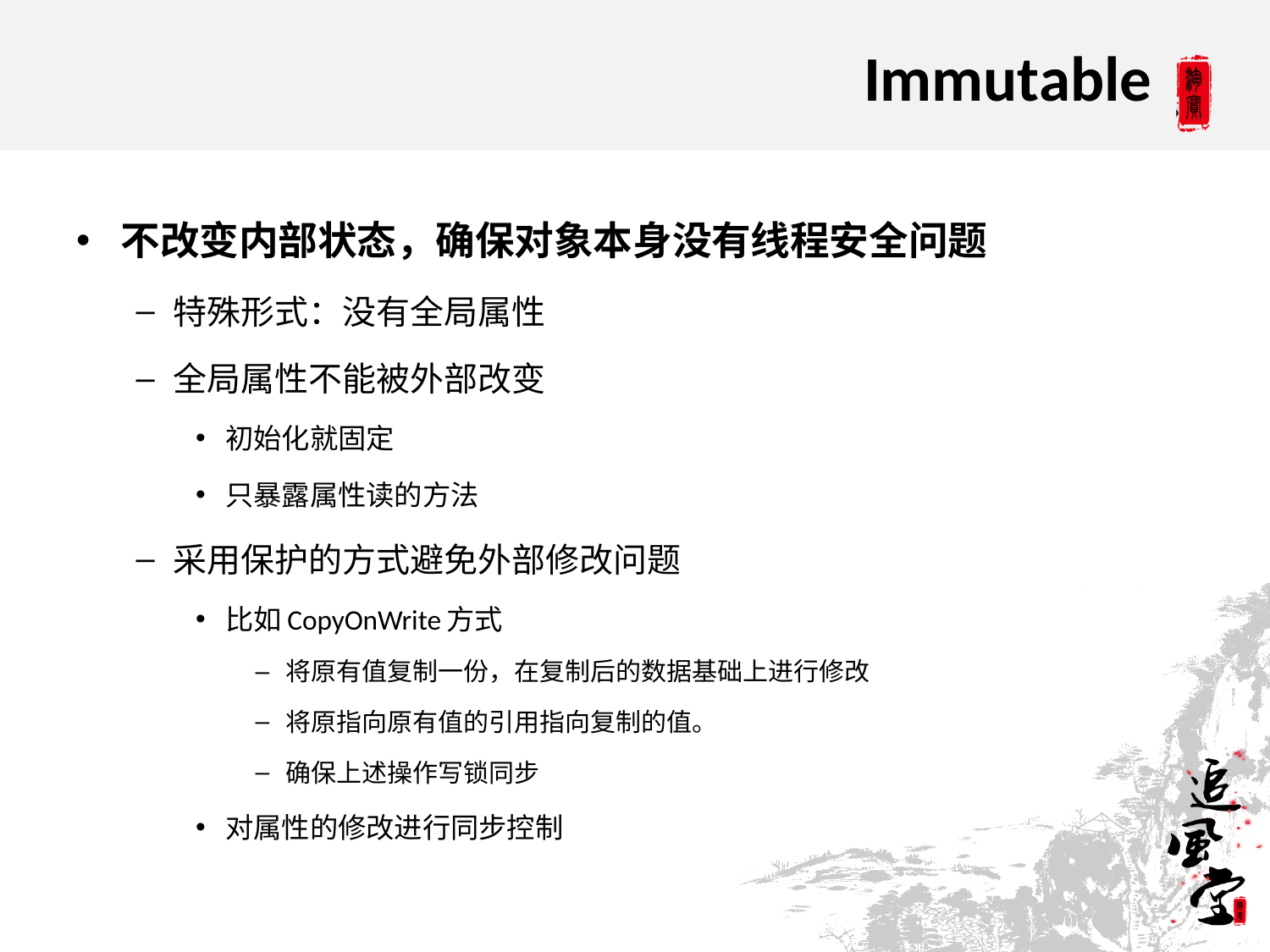

# Immutable
不改变内部状态，确保对象本身没有线程安全问题
特殊形式：没有全局属性
全局属性不能被外部改变
初始化就固定
只暴露属性读的方法
采用保护的方式避免外部修改问题
比如CopyOnWrite方式
将原有值复制一份，在复制后的数据基础上进行修改
将原指向原有值的引用指向复制的值。
确保上述操作写锁同步
对属性的修改进行同步控制